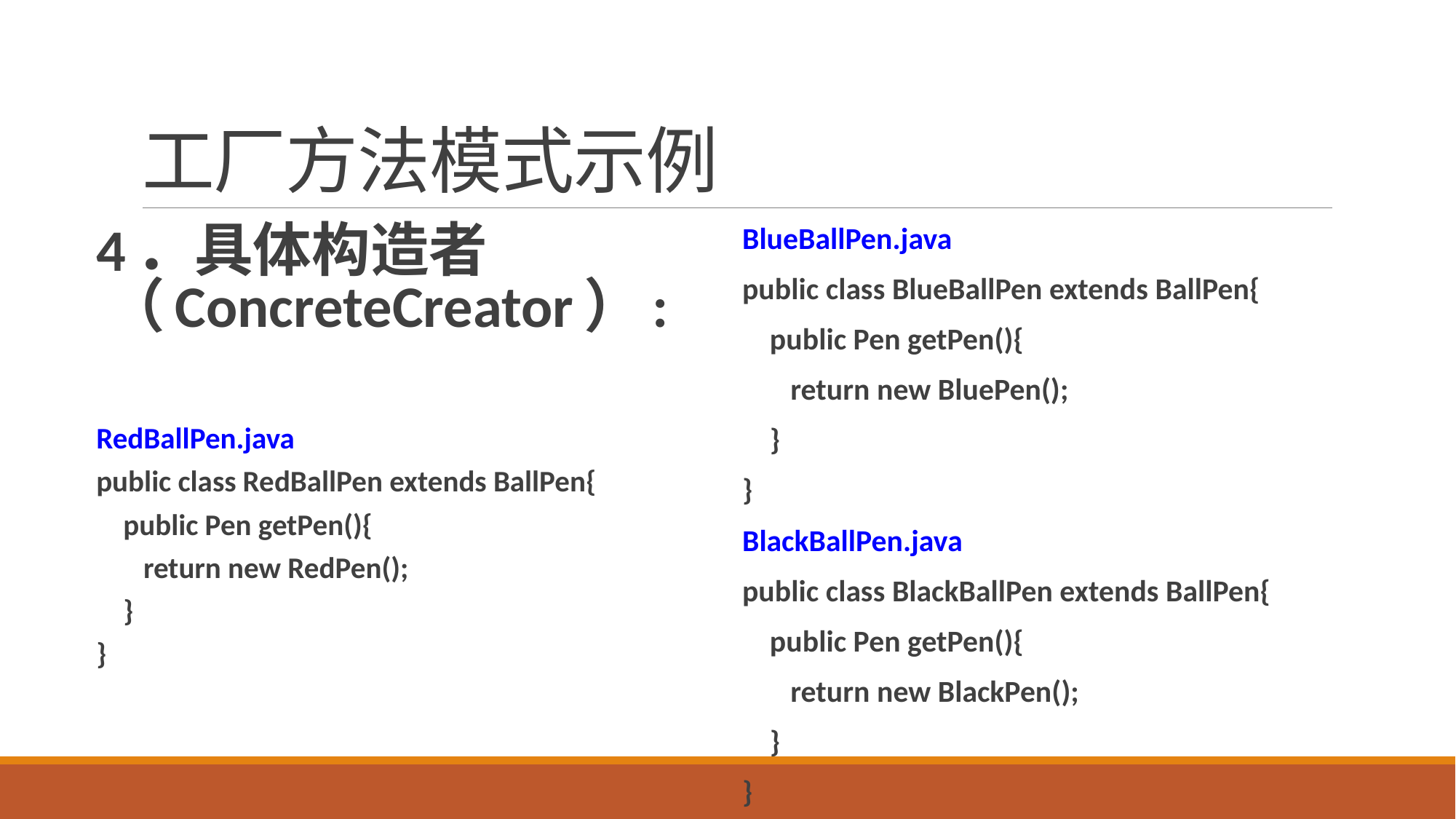

# 工厂方法模式示例
4．具体构造者（ConcreteCreator）:

RedBallPen.java
public class RedBallPen extends BallPen{
    public Pen getPen(){
       return new RedPen();
    }
}

BlueBallPen.java
public class BlueBallPen extends BallPen{
    public Pen getPen(){
       return new BluePen();
    }
}
BlackBallPen.java
public class BlackBallPen extends BallPen{
    public Pen getPen(){
       return new BlackPen();
    }
}